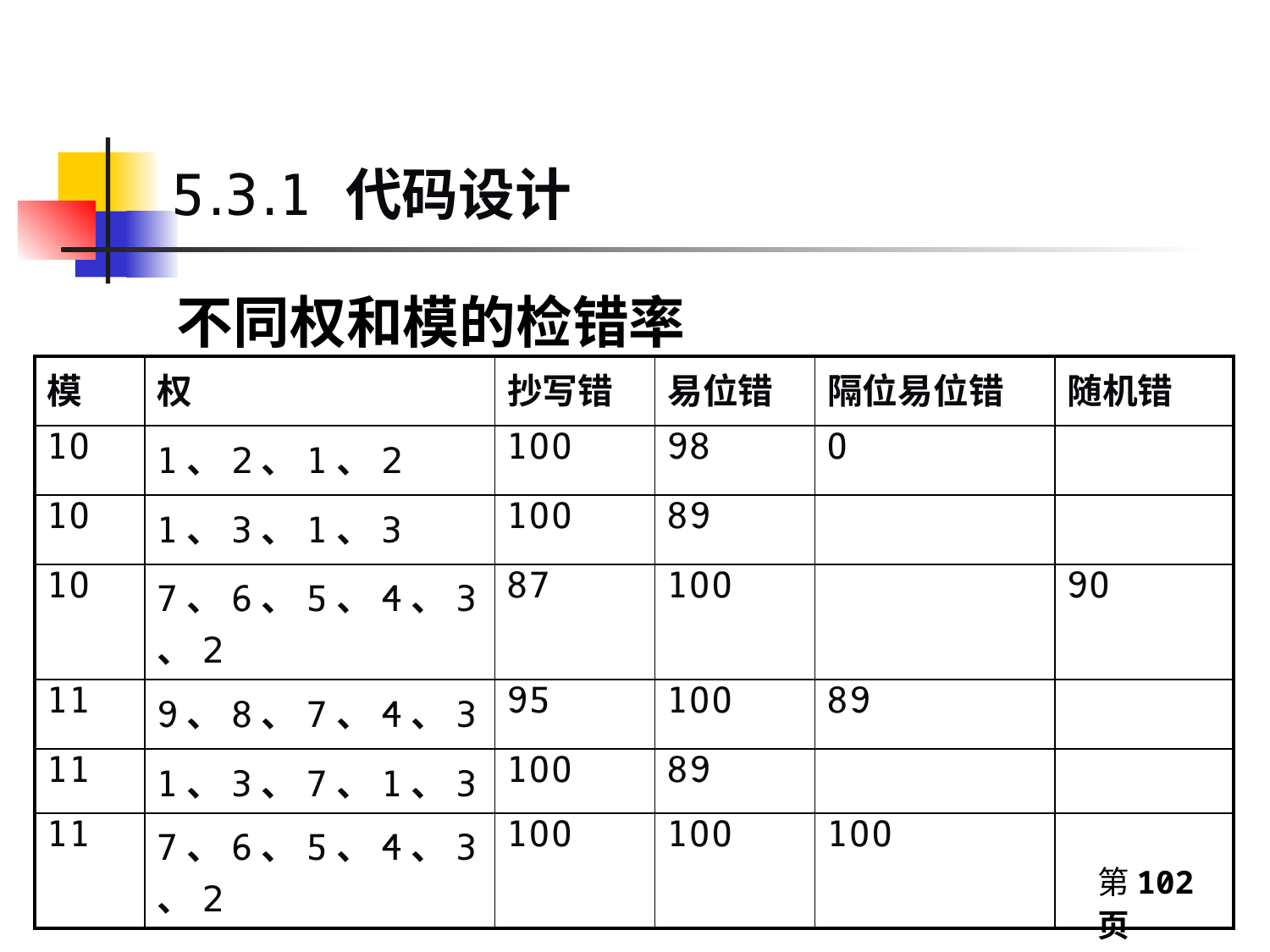

# 5.3.1 代码设计
不同权和模的检错率
| 模 | 权 | 抄写错 | 易位错 | 隔位易位错 | 随机错 |
| --- | --- | --- | --- | --- | --- |
| 10 | 1、2、1、2 | 100 | 98 | 0 |  |
| 10 | 1、3、1、3 | 100 | 89 |  |  |
| 10 | 7、6、5、4、3、2 | 87 | 100 |  | 90 |
| 11 | 9、8、7、4、3 | 95 | 100 | 89 |  |
| 11 | 1、3、7、1、3 | 100 | 89 |  |  |
| 11 | 7、6、5、4、3、2 | 100 | 100 | 100 |  |